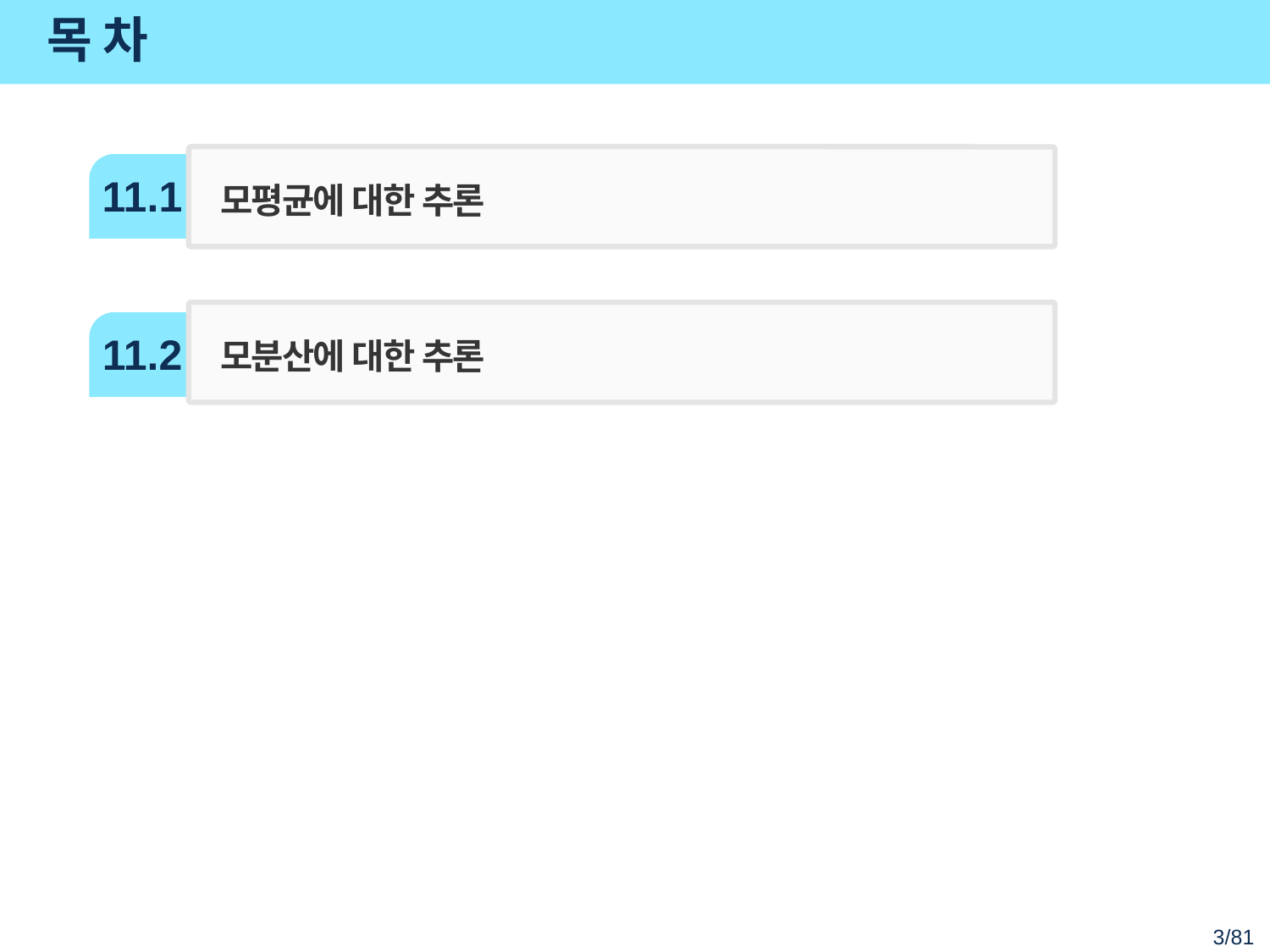

# 목 차

11.1
모평균에 대한 추론

모분산에 대한 추론
11.2